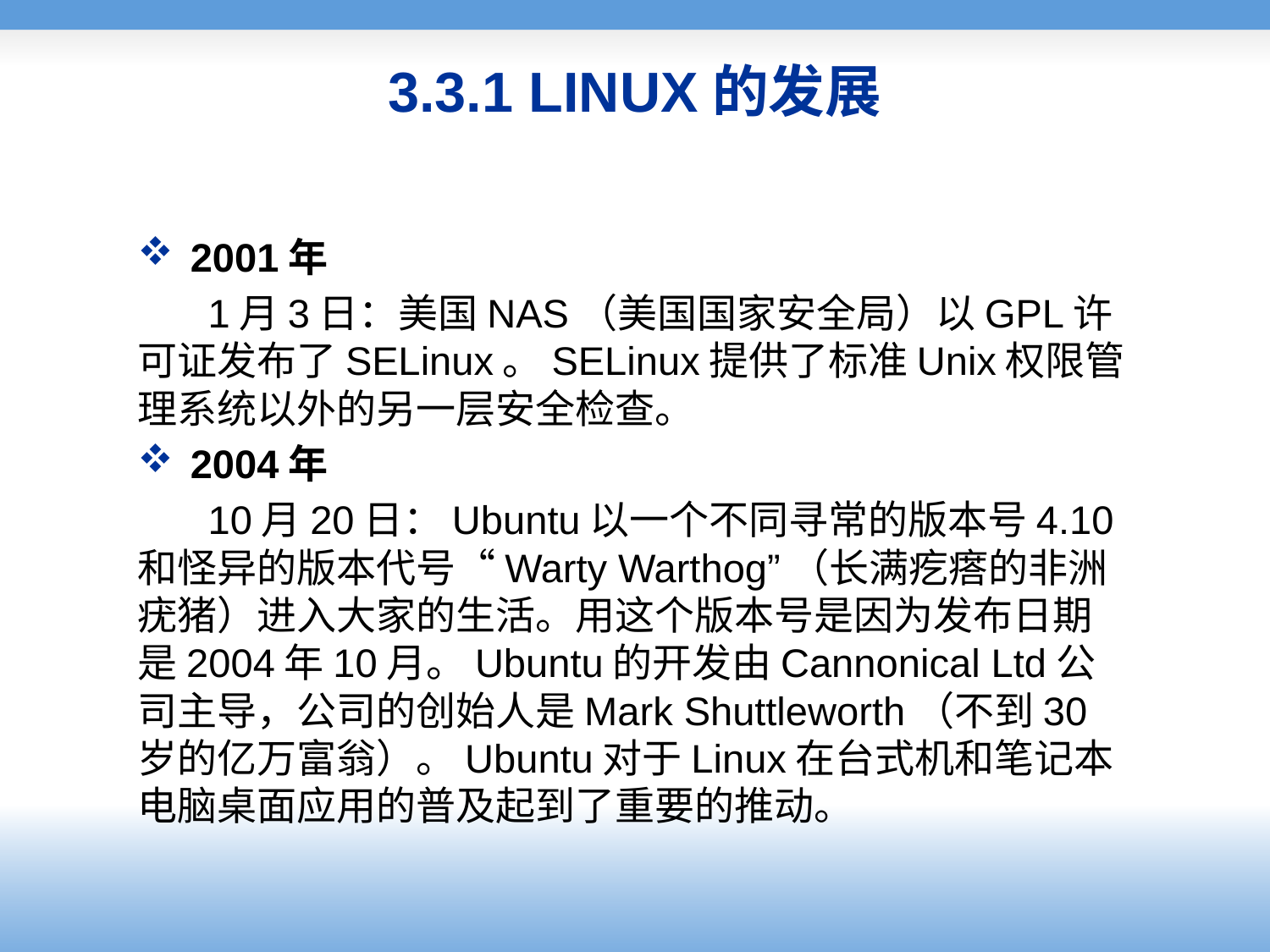

# 3.3.1 LINUX的发展
2001年
1月3日：美国NAS（美国国家安全局）以GPL许可证发布了SELinux。SELinux提供了标准Unix权限管理系统以外的另一层安全检查。
2004年
10月20日：Ubuntu以一个不同寻常的版本号4.10和怪异的版本代号“Warty Warthog”（长满疙瘩的非洲疣猪）进入大家的生活。用这个版本号是因为发布日期是2004年10月。Ubuntu的开发由Cannonical Ltd公司主导，公司的创始人是Mark Shuttleworth（不到30岁的亿万富翁）。Ubuntu对于Linux在台式机和笔记本电脑桌面应用的普及起到了重要的推动。